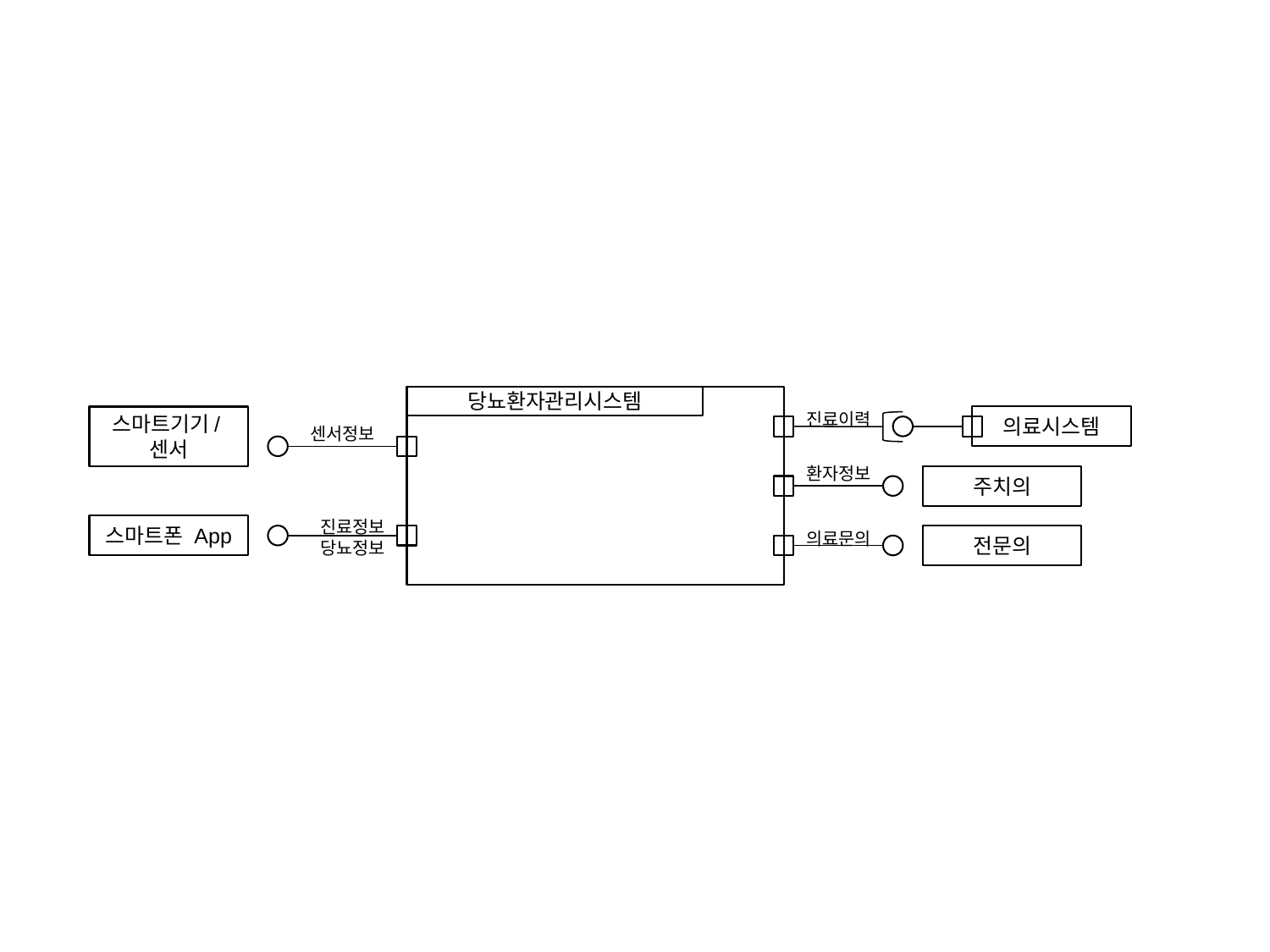

당뇨환자관리시스템
진료이력
스마트기기/센서
의료시스템

센서정보

환자정보
주치의

진료정보
당뇨정보
스마트폰 App
의료문의

전문의